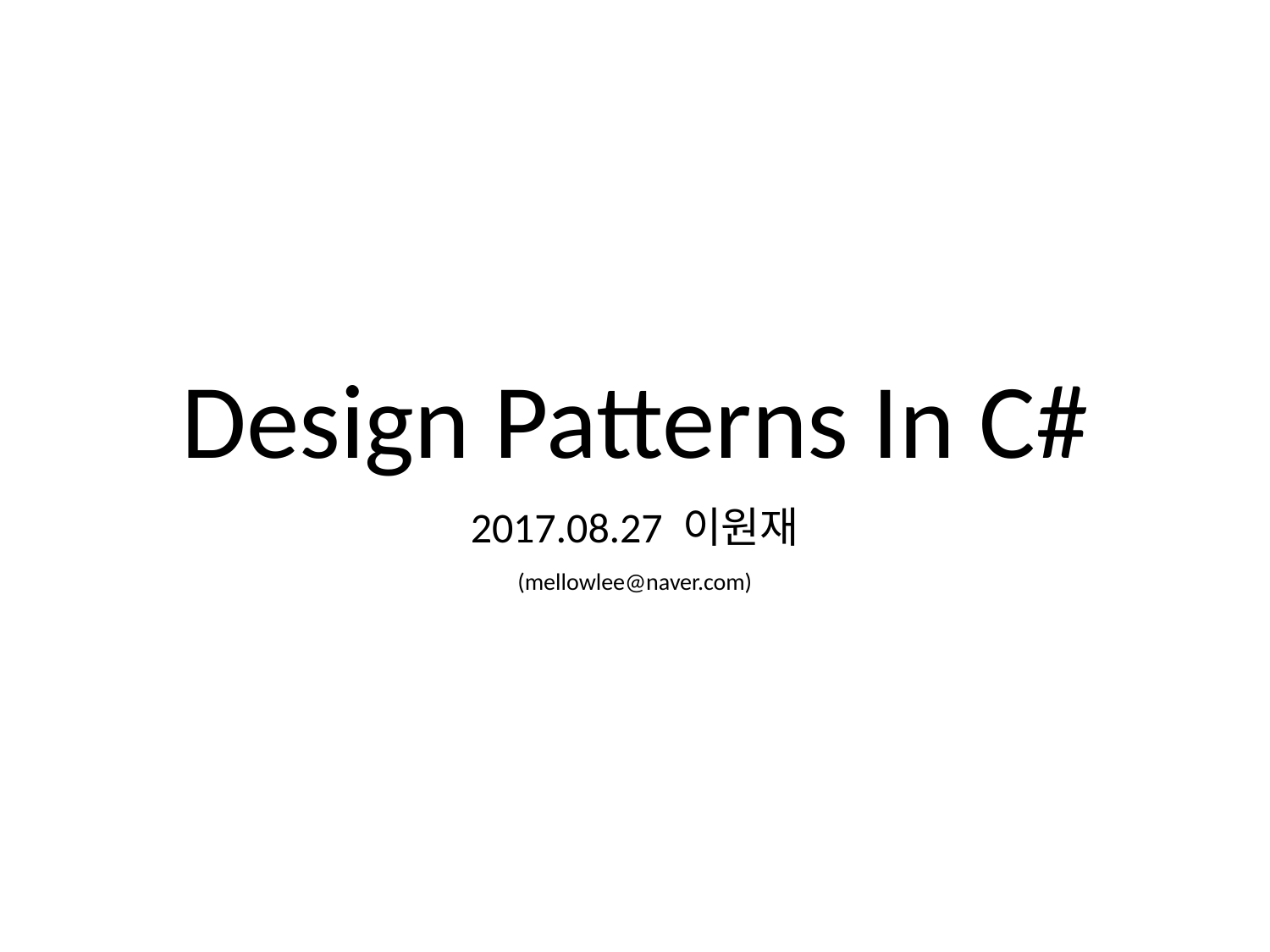

# Design Patterns In C#
2017.08.27 이원재
(mellowlee@naver.com)